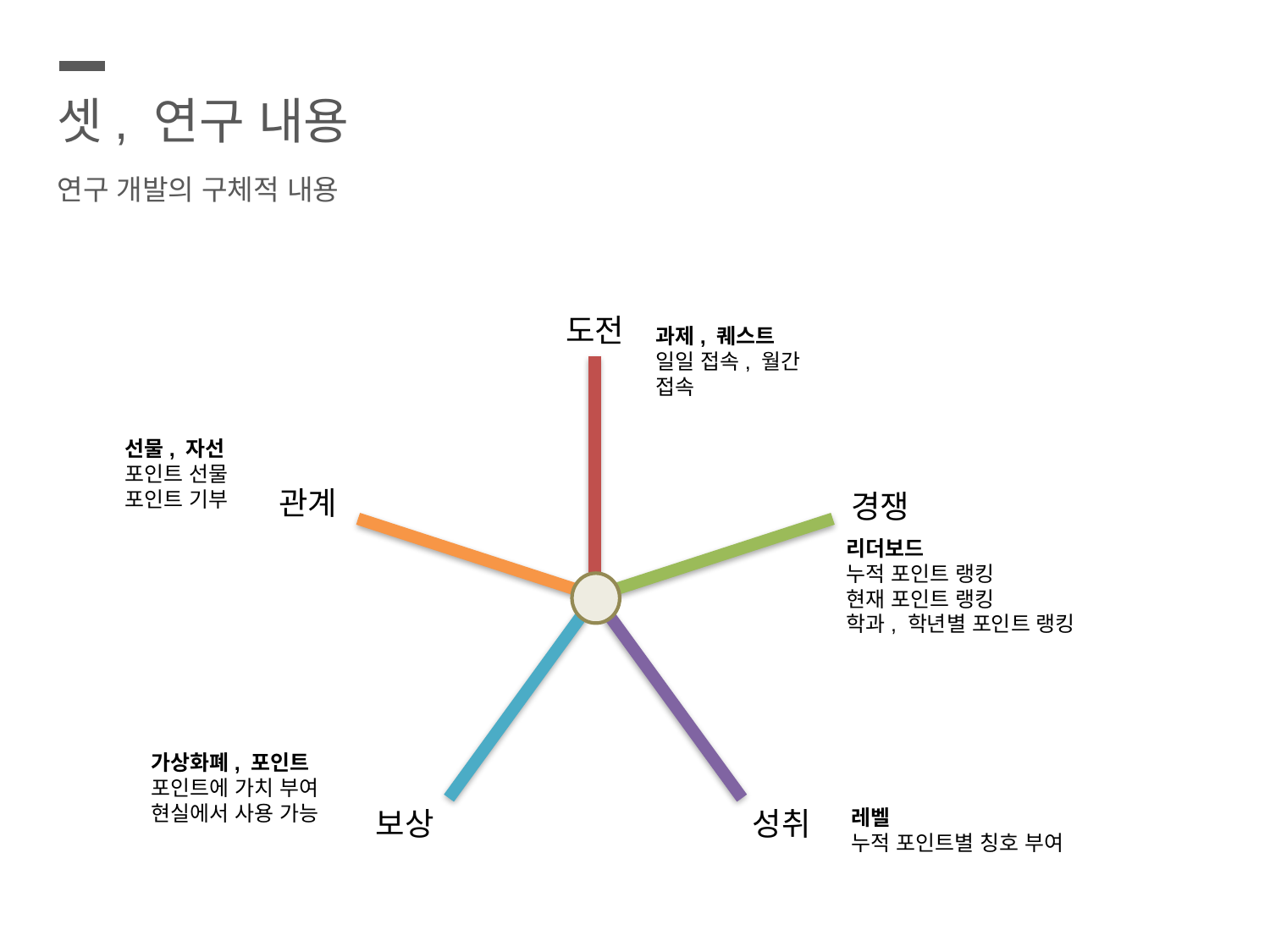

셋, 연구 내용
연구 개발의 구체적 내용
도전
과제, 퀘스트
일일 접속, 월간 접속

선물, 자선
포인트 선물
포인트 기부
관계
경쟁
리더보드
누적 포인트 랭킹
현재 포인트 랭킹
학과, 학년별 포인트 랭킹

가상화폐, 포인트
포인트에 가치 부여
현실에서 사용 가능

보상
성취
레벨
누적 포인트별 칭호 부여